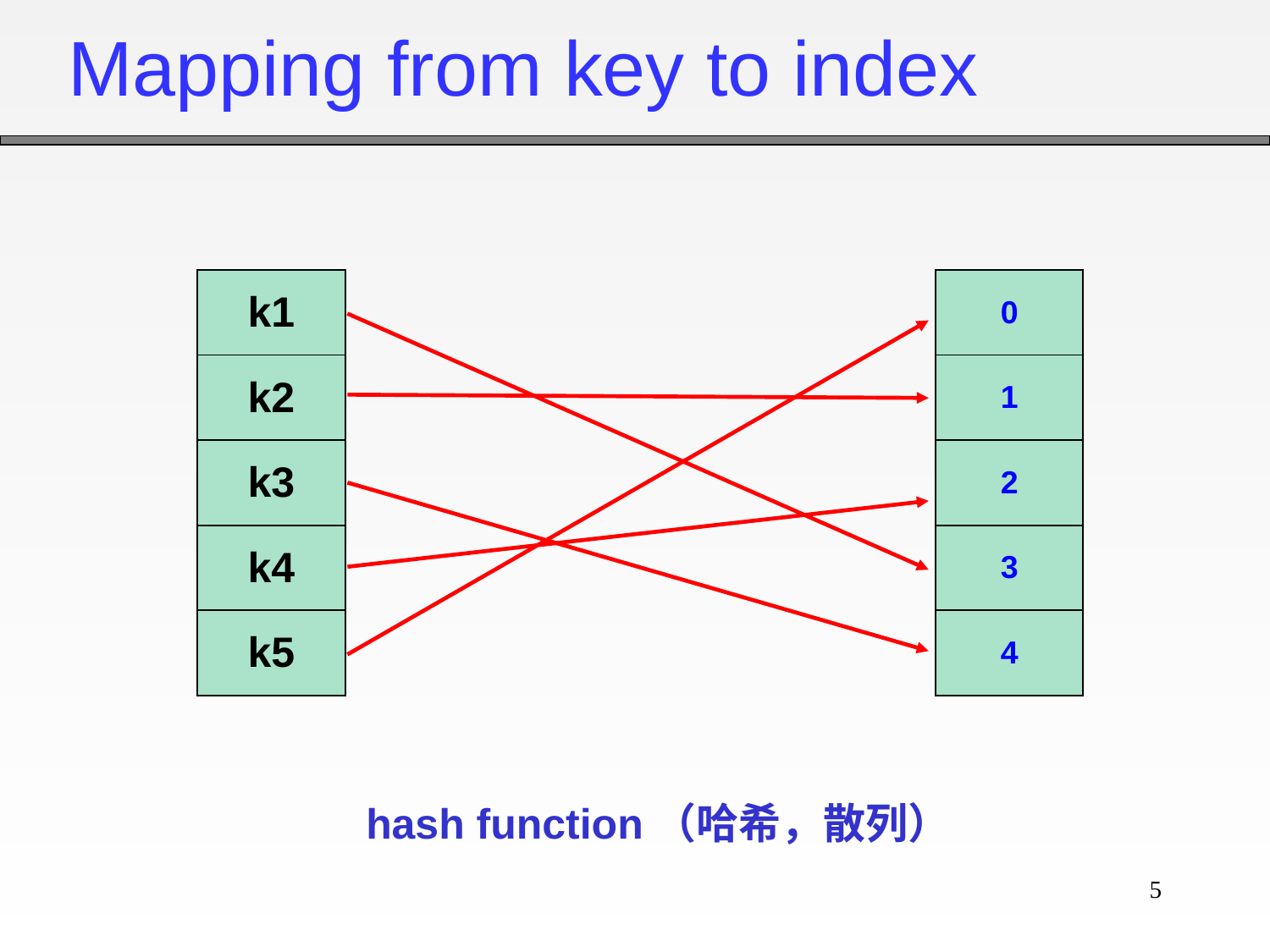

# Mapping from key to index
| k1 |  |  |  |  | 0 |
| --- | --- | --- | --- | --- | --- |
| k2 |  |  |  |  | 1 |
| k3 |  |  |  |  | 2 |
| k4 |  |  |  |  | 3 |
| k5 |  |  |  |  | 4 |
hash function（哈希，散列）
5